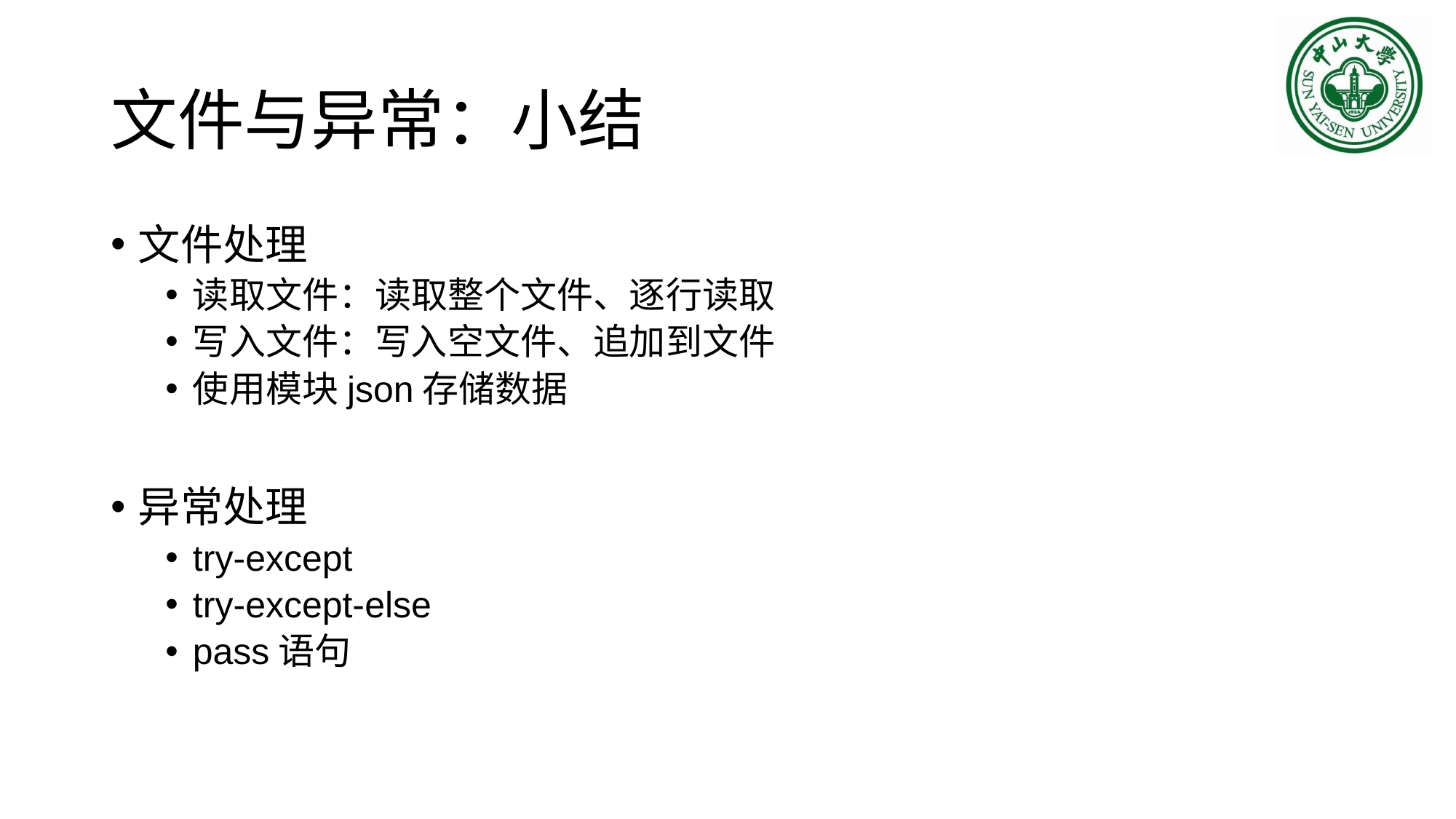

# 文件与异常：小结
文件处理
读取文件：读取整个文件、逐行读取
写入文件：写入空文件、追加到文件
使用模块json存储数据

异常处理
try-except
try-except-else
pass语句